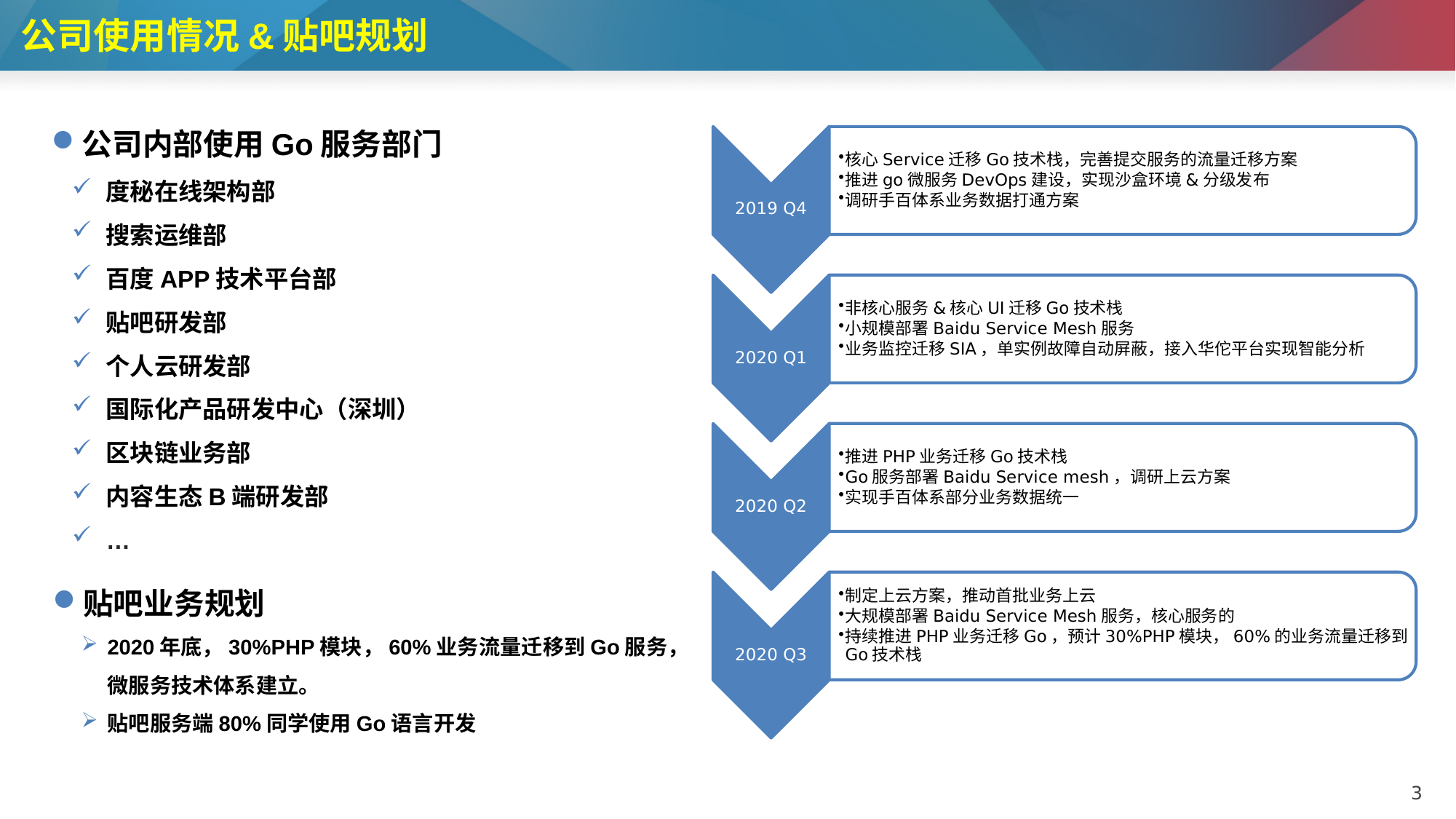

# 公司使用情况&贴吧规划
公司内部使用Go服务部门
度秘在线架构部
搜索运维部
百度APP技术平台部
贴吧研发部
个人云研发部
国际化产品研发中心（深圳）
区块链业务部
内容生态B端研发部
…
2019 Q4
核心Service迁移Go技术栈，完善提交服务的流量迁移方案
推进go微服务DevOps建设，实现沙盒环境&分级发布
调研手百体系业务数据打通方案
2020 Q1
非核心服务&核心UI迁移Go技术栈
小规模部署Baidu Service Mesh服务
业务监控迁移SIA，单实例故障自动屏蔽，接入华佗平台实现智能分析
2020 Q2
推进PHP业务迁移Go技术栈
Go服务部署Baidu Service mesh，调研上云方案
实现手百体系部分业务数据统一
2020 Q3
制定上云方案，推动首批业务上云
大规模部署Baidu Service Mesh服务，核心服务的
持续推进PHP业务迁移Go，预计30%PHP模块，60%的业务流量迁移到Go技术栈
贴吧业务规划
2020年底，30%PHP模块，60%业务流量迁移到Go服务，微服务技术体系建立。
贴吧服务端80%同学使用Go语言开发